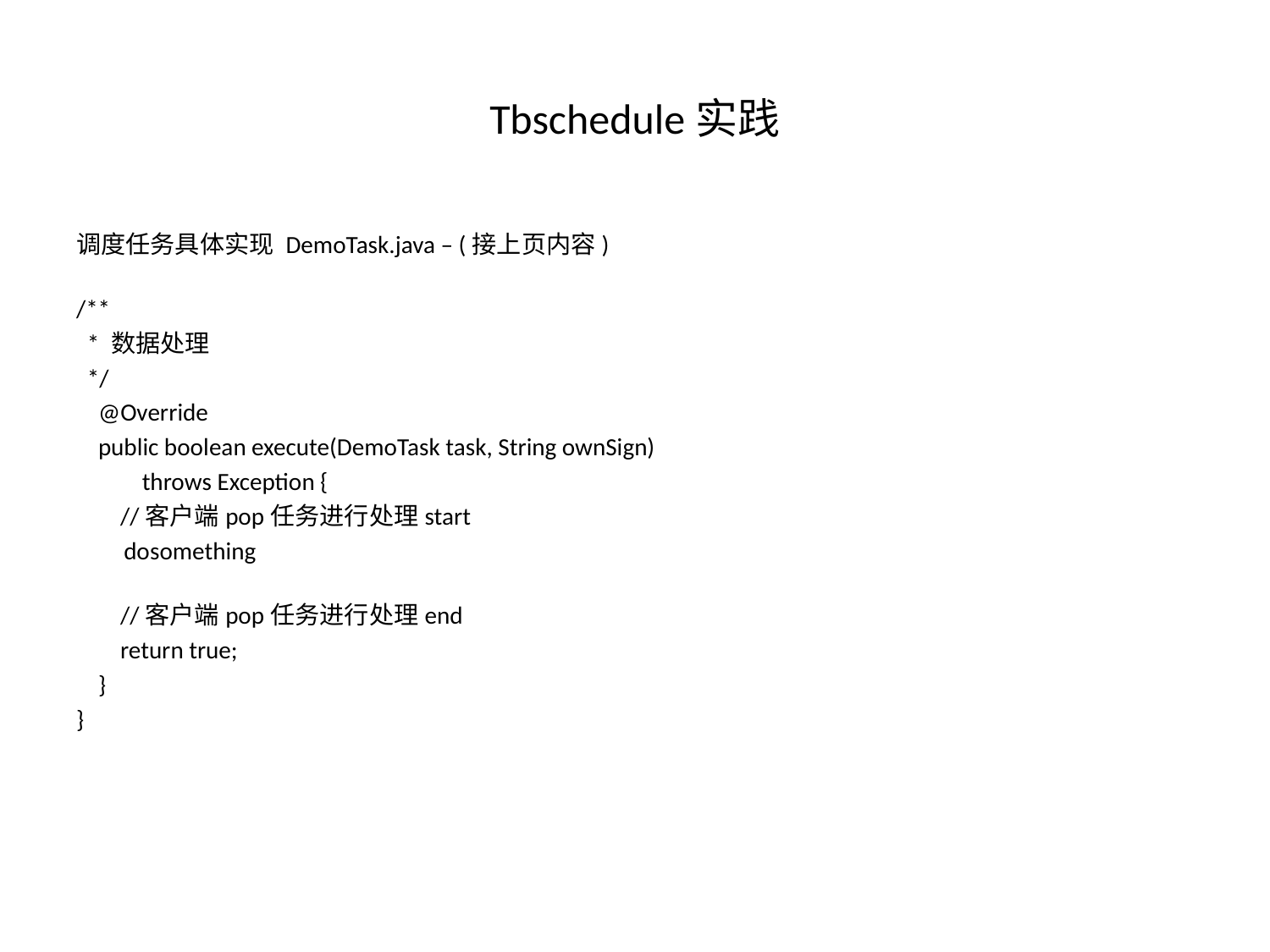

# Tbschedule实践
调度任务具体实现 DemoTask.java – (接上页内容)
/**
  * 数据处理
  */
    @Override
    public boolean execute(DemoTask task, String ownSign)
            throws Exception {
        //客户端pop任务进行处理start
	dosomething
        //客户端pop任务进行处理end
        return true;
    }
}